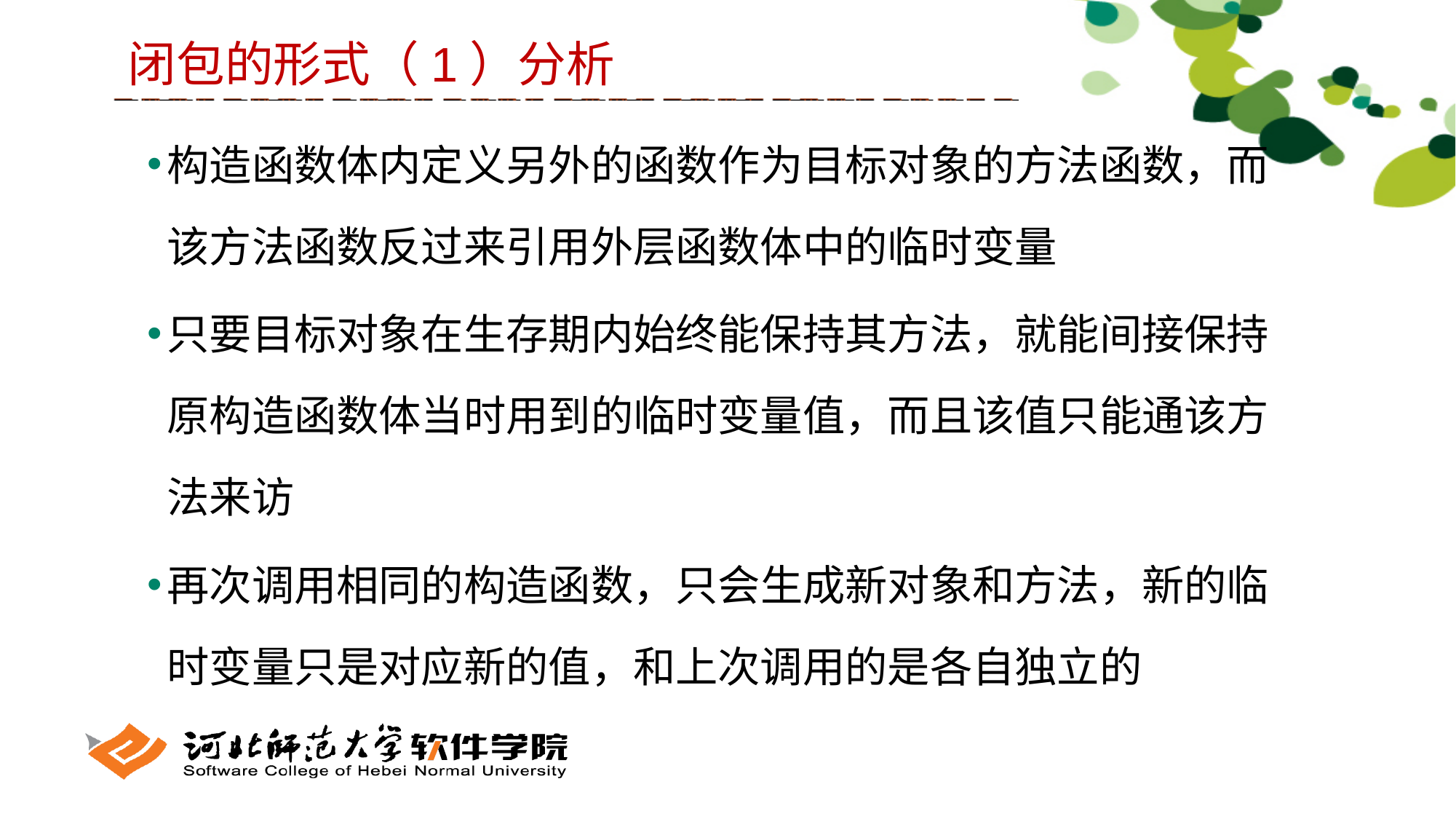

闭包的形式（1）分析

构造函数体内定义另外的函数作为目标对象的方法函数，而该方法函数反过来引用外层函数体中的临时变量
只要目标对象在生存期内始终能保持其方法，就能间接保持原构造函数体当时用到的临时变量值，而且该值只能通该方法来访
再次调用相同的构造函数，只会生成新对象和方法，新的临时变量只是对应新的值，和上次调用的是各自独立的